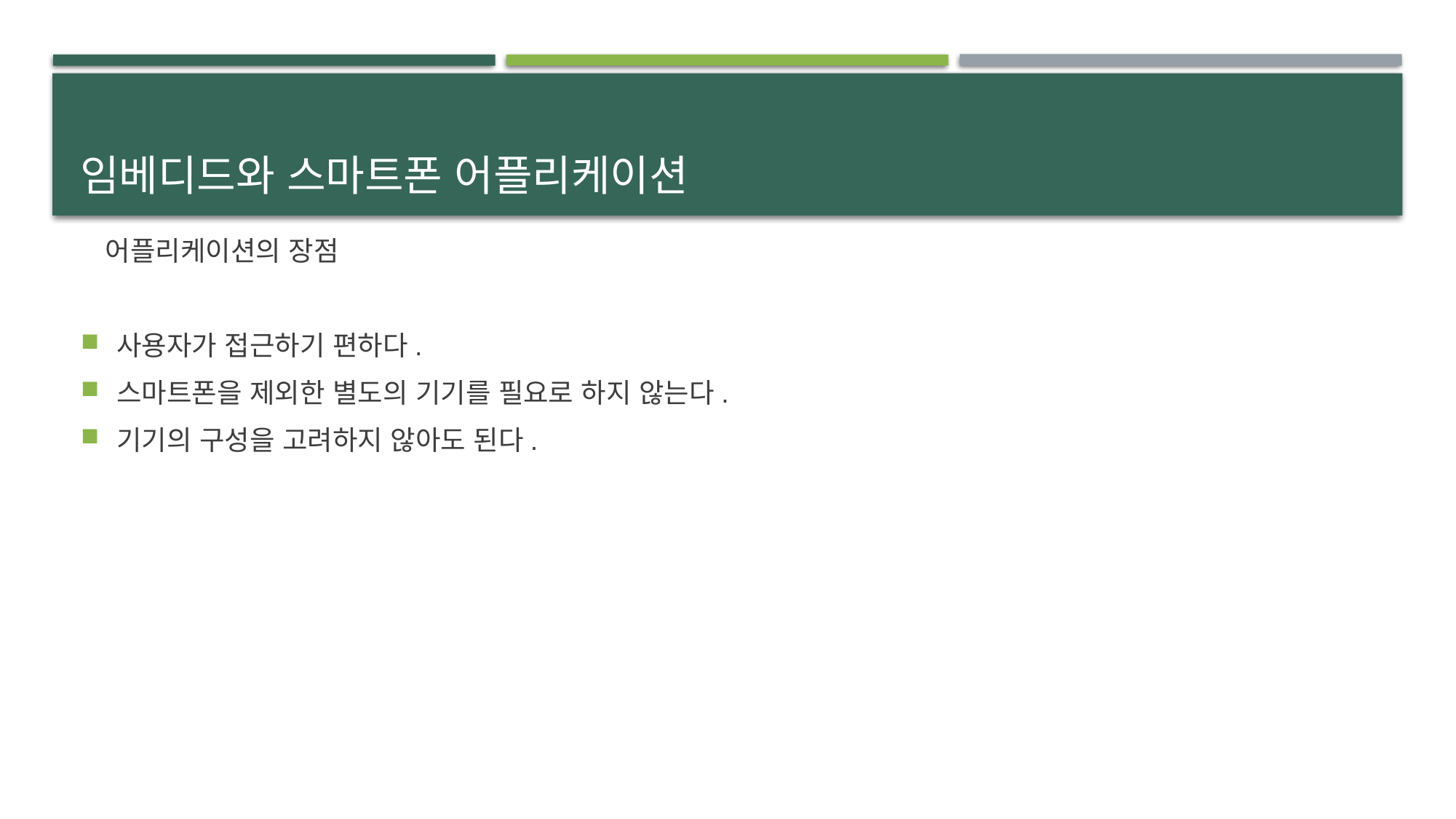

# 임베디드와 스마트폰 어플리케이션
   어플리케이션의 장점

사용자가 접근하기 편하다.
스마트폰을 제외한 별도의 기기를 필요로 하지 않는다.
기기의 구성을 고려하지 않아도 된다.